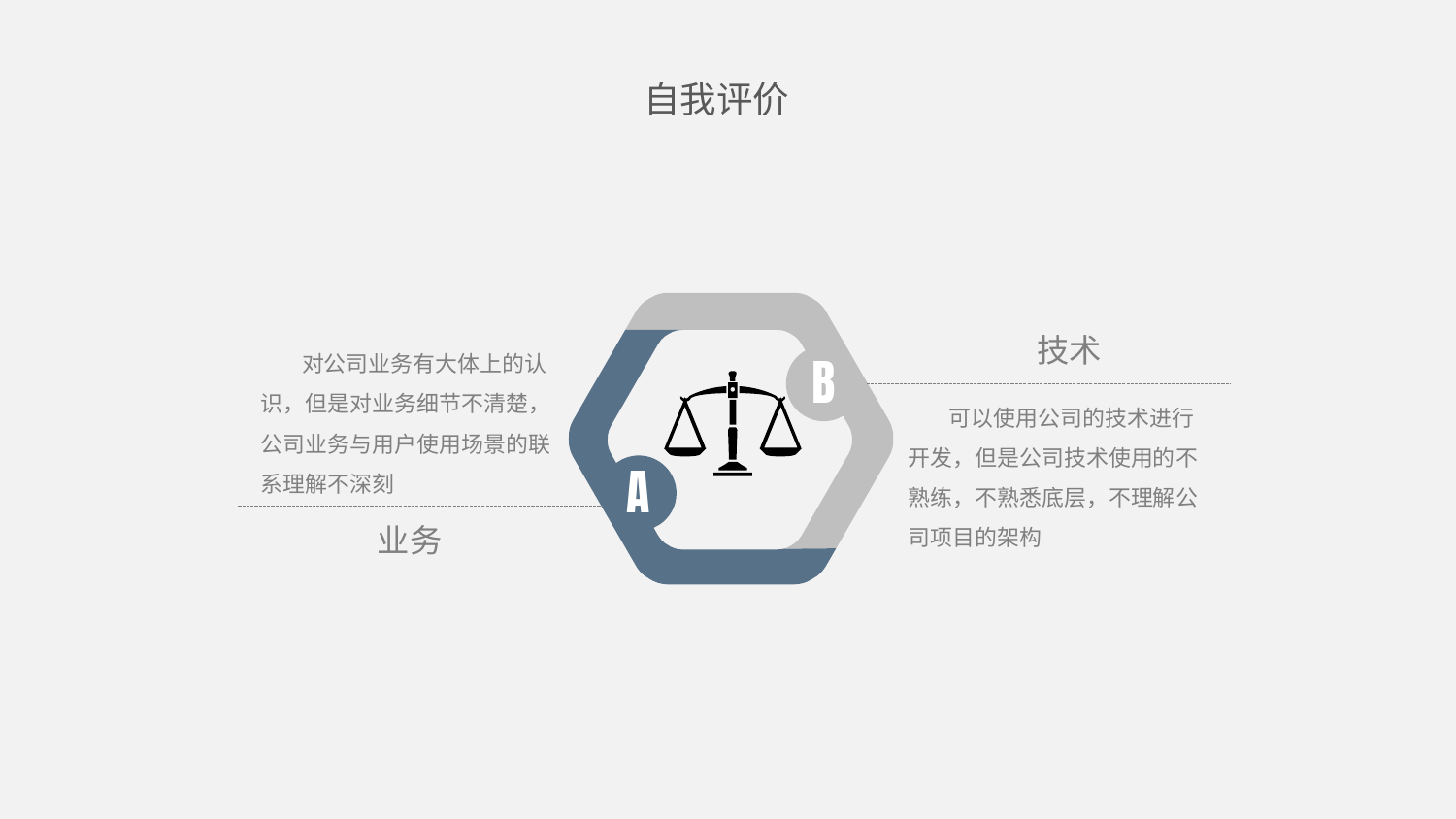

自我评价

技术
       对公司业务有大体上的认识，但是对业务细节不清楚，公司业务与用户使用场景的联系理解不深刻

B

       可以使用公司的技术进行开发，但是公司技术使用的不熟练，不熟悉底层，不理解公司项目的架构
A
业务